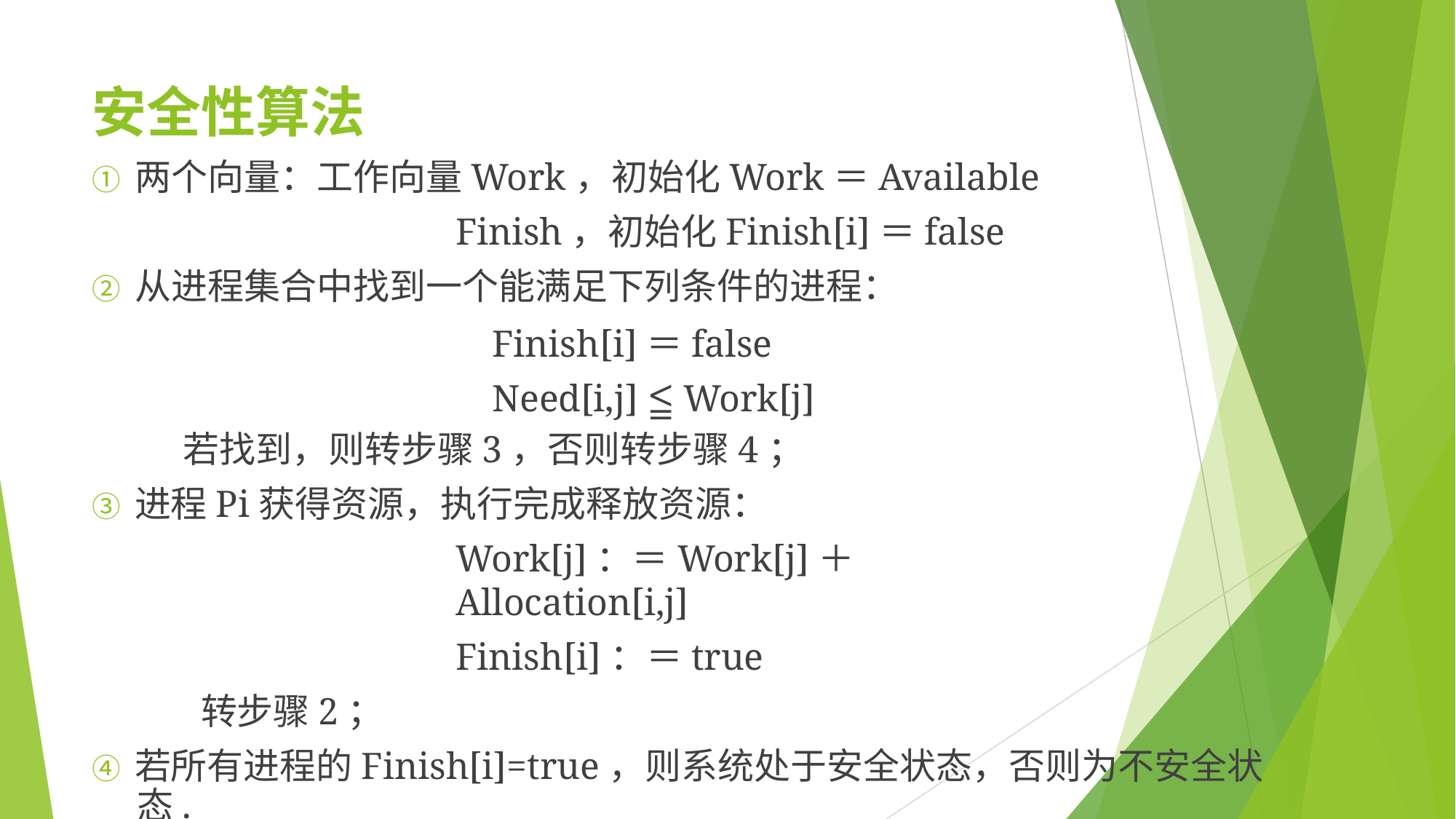

# 安全性算法
① 两个向量：工作向量Work，初始化Work＝Available
Finish，初始化Finish[i]＝false
② 从进程集合中找到一个能满足下列条件的进程：
Finish[i]＝false  Need[i,j] ≦ Work[j]
若找到，则转步骤3，否则转步骤4；
③ 进程Pi获得资源，执行完成释放资源：
Work[j]：＝Work[j]＋Allocation[i,j]
Finish[i]：＝true
转步骤2；
④ 若所有进程的Finish[i]=true，则系统处于安全状态，否则为不安全状 态.